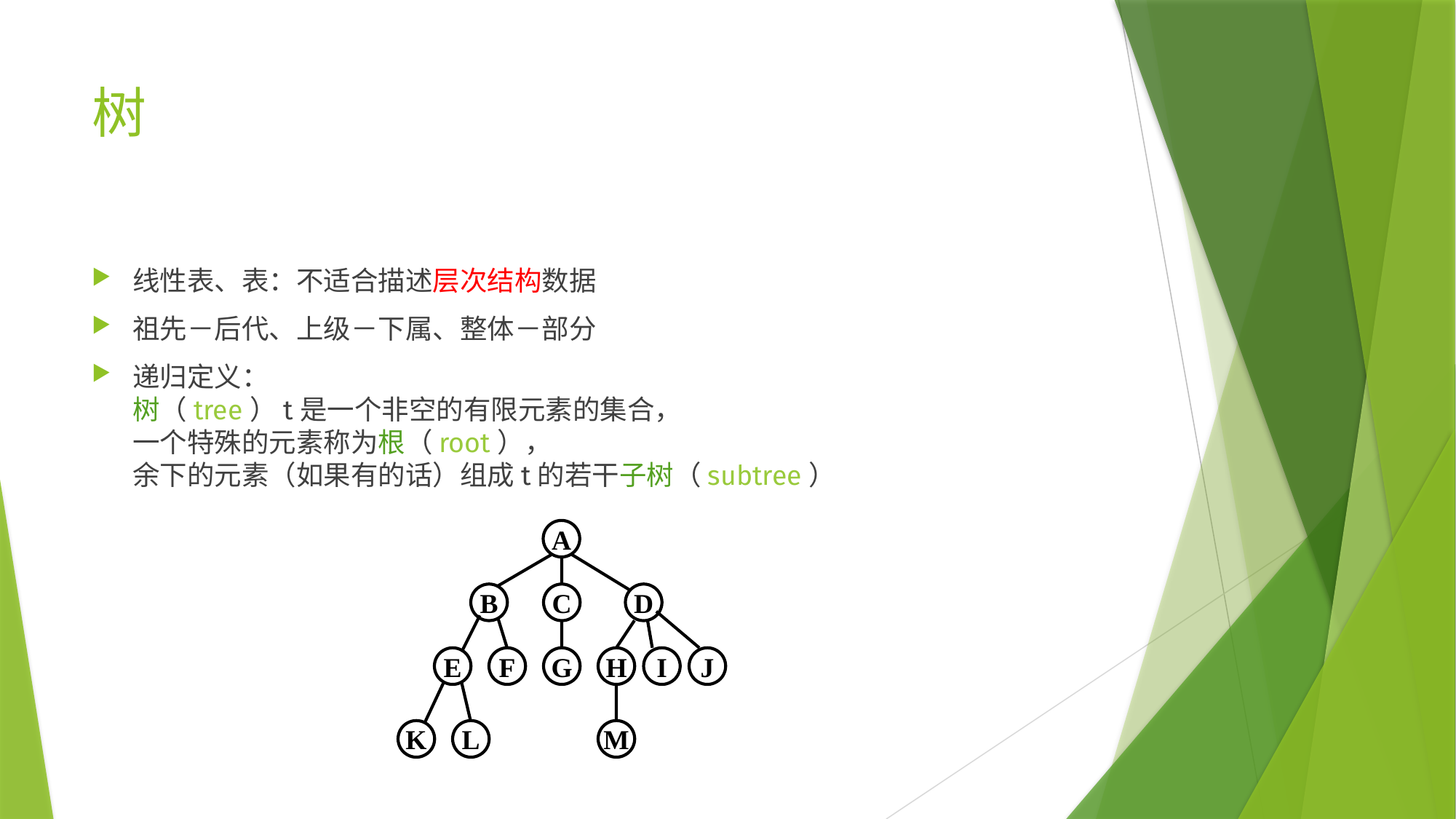

# 树
线性表、表：不适合描述层次结构数据
祖先－后代、上级－下属、整体－部分
递归定义：
树（tree）t是一个非空的有限元素的集合，
一个特殊的元素称为根（root），
余下的元素（如果有的话）组成t的若干子树（subtree）

A

B
C
D

E
F
G
H
I
J

K
L
M